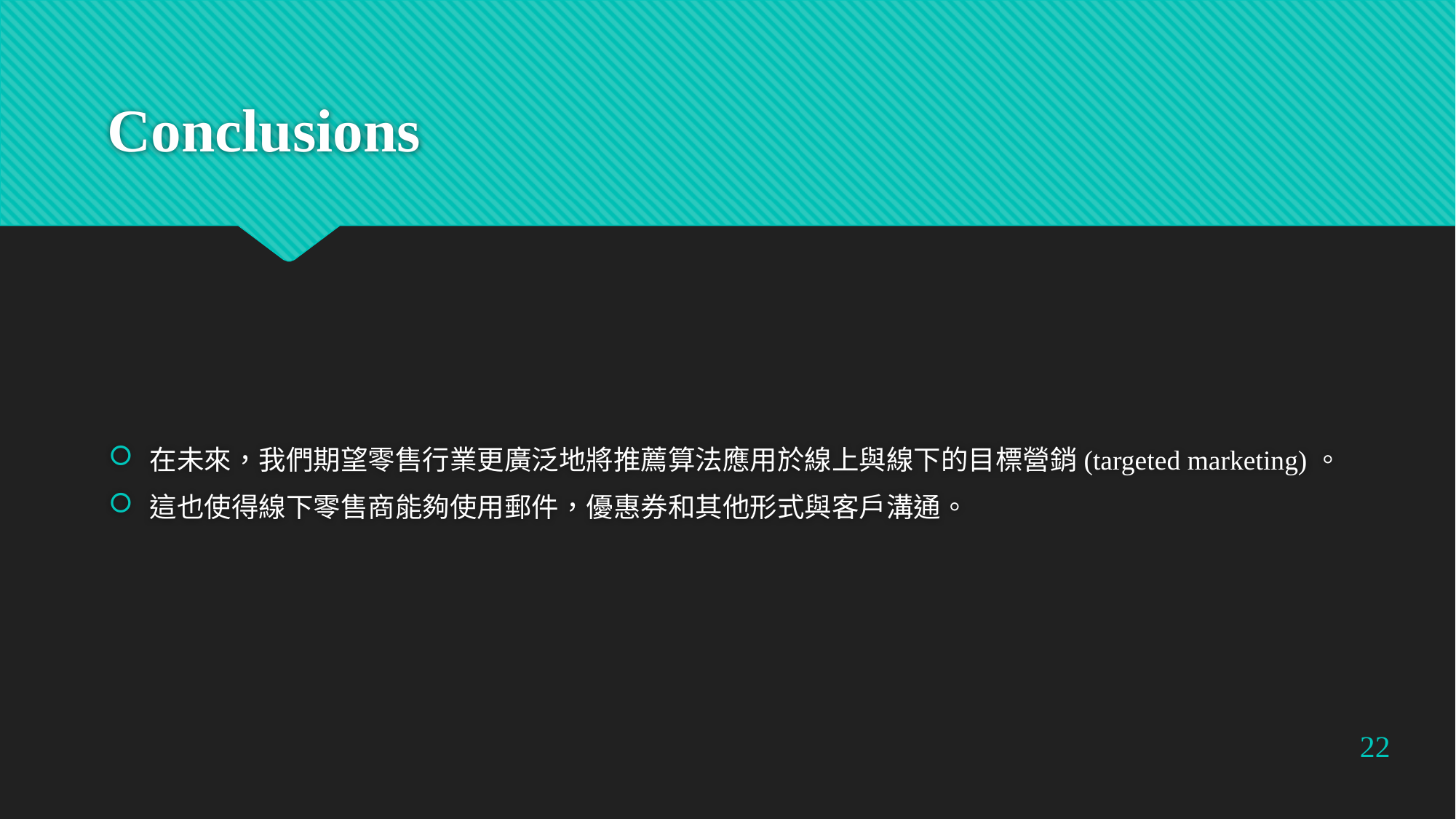

# Conclusions
在未來，我們期望零售行業更廣泛地將推薦算法應用於線上與線下的目標營銷(targeted marketing)。
這也使得線下零售商能夠使用郵件，優惠券和其他形式與客戶溝通。
22